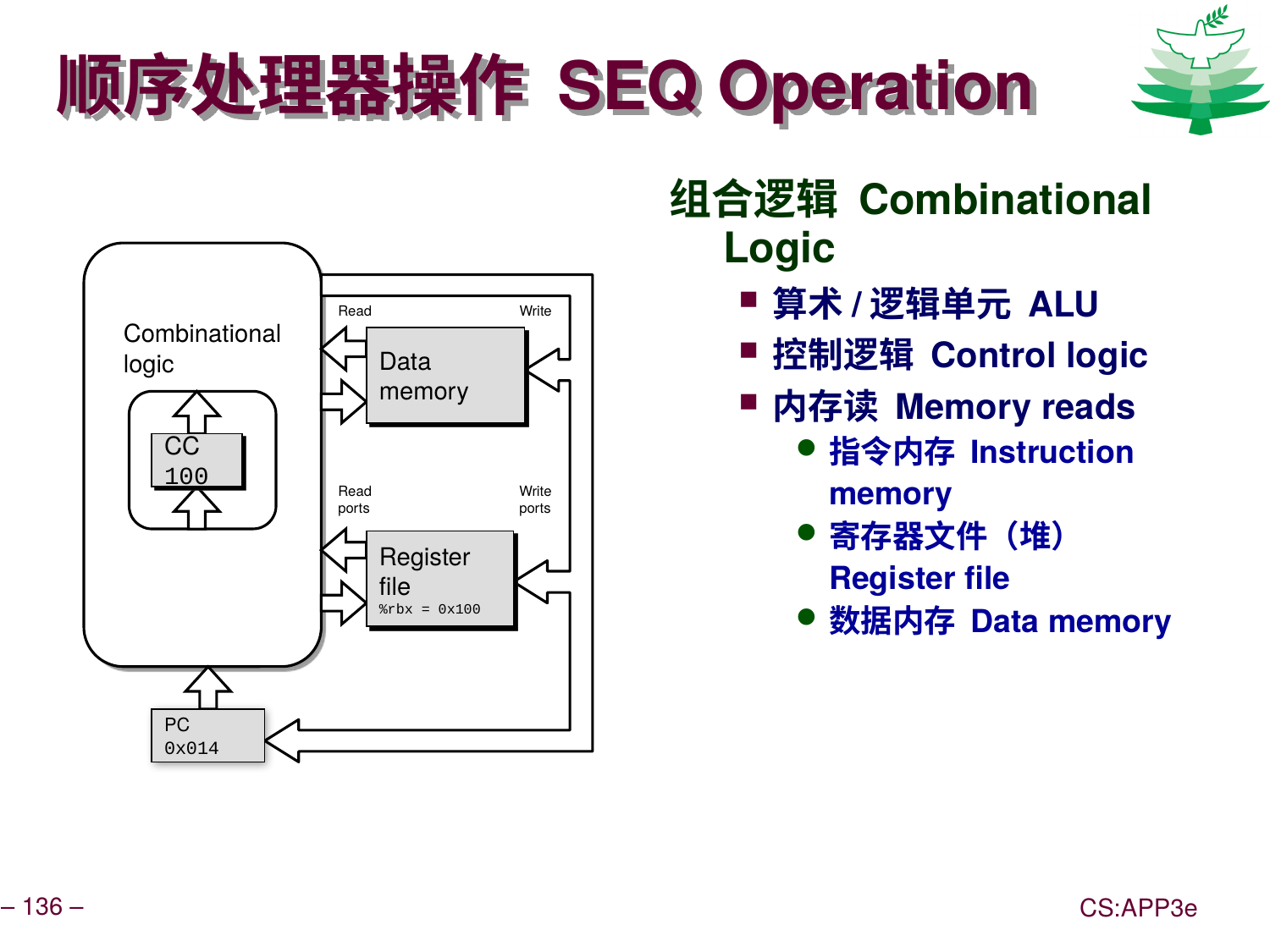

# 顺序处理器操作 SEQ Operation
组合逻辑 Combinational Logic
算术/逻辑单元 ALU
控制逻辑 Control logic
内存读 Memory reads
指令内存 Instruction memory
寄存器文件（堆） Register file
数据内存 Data memory
Combinational
logic

Read
Write

Data
memory

CC
100
Read
ports
Write
ports

Register
file
%rbx = 0x100

PC
0x014